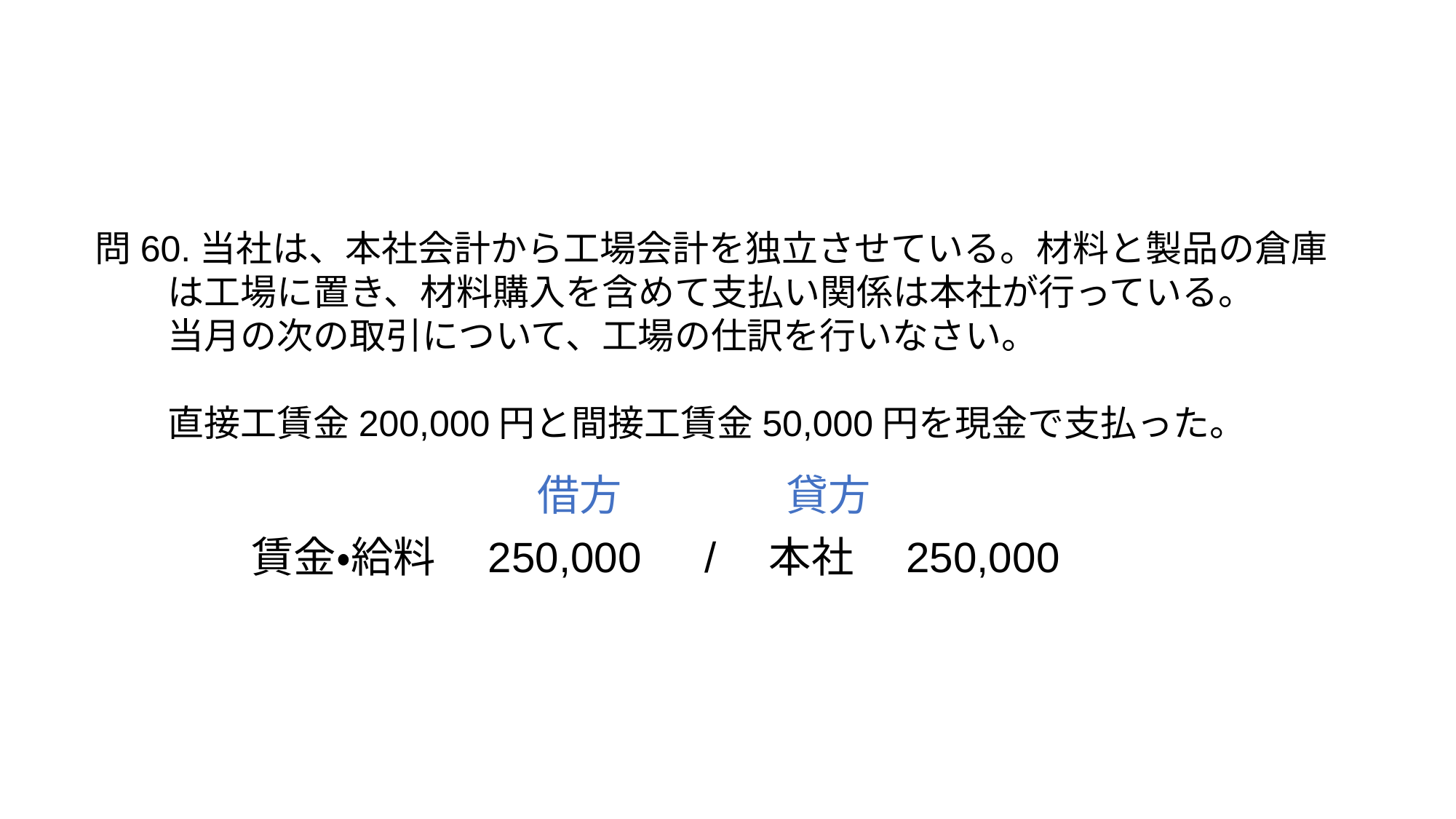

問60.当社は、本社会計から工場会計を独立させている。材料と製品の倉庫
　　は工場に置き、材料購入を含めて支払い関係は本社が行っている。
　　当月の次の取引について、工場の仕訳を行いなさい。

　　直接工賃金200,000円と間接工賃金50,000円を現金で支払った。
借方
貸方
賃金・給料　250,000　/　本社　250,000